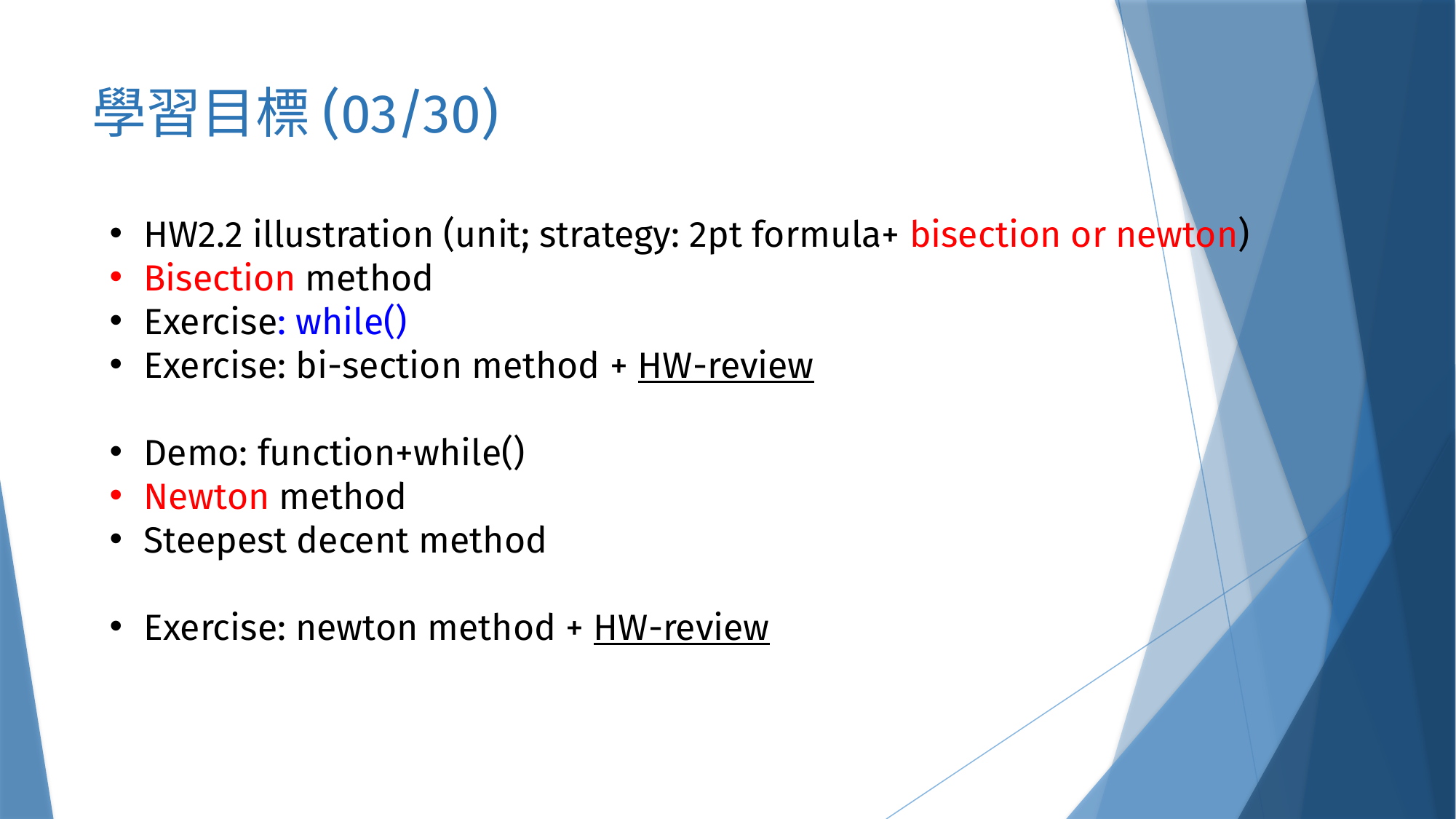

# 學習目標(03/30)
HW2.2 illustration (unit; strategy: 2pt formula+ bisection or newton)
Bisection method
Exercise: while()
Exercise: bi-section method + HW-review

Demo: function+while()
Newton method
Steepest decent method

Exercise: newton method + HW-review